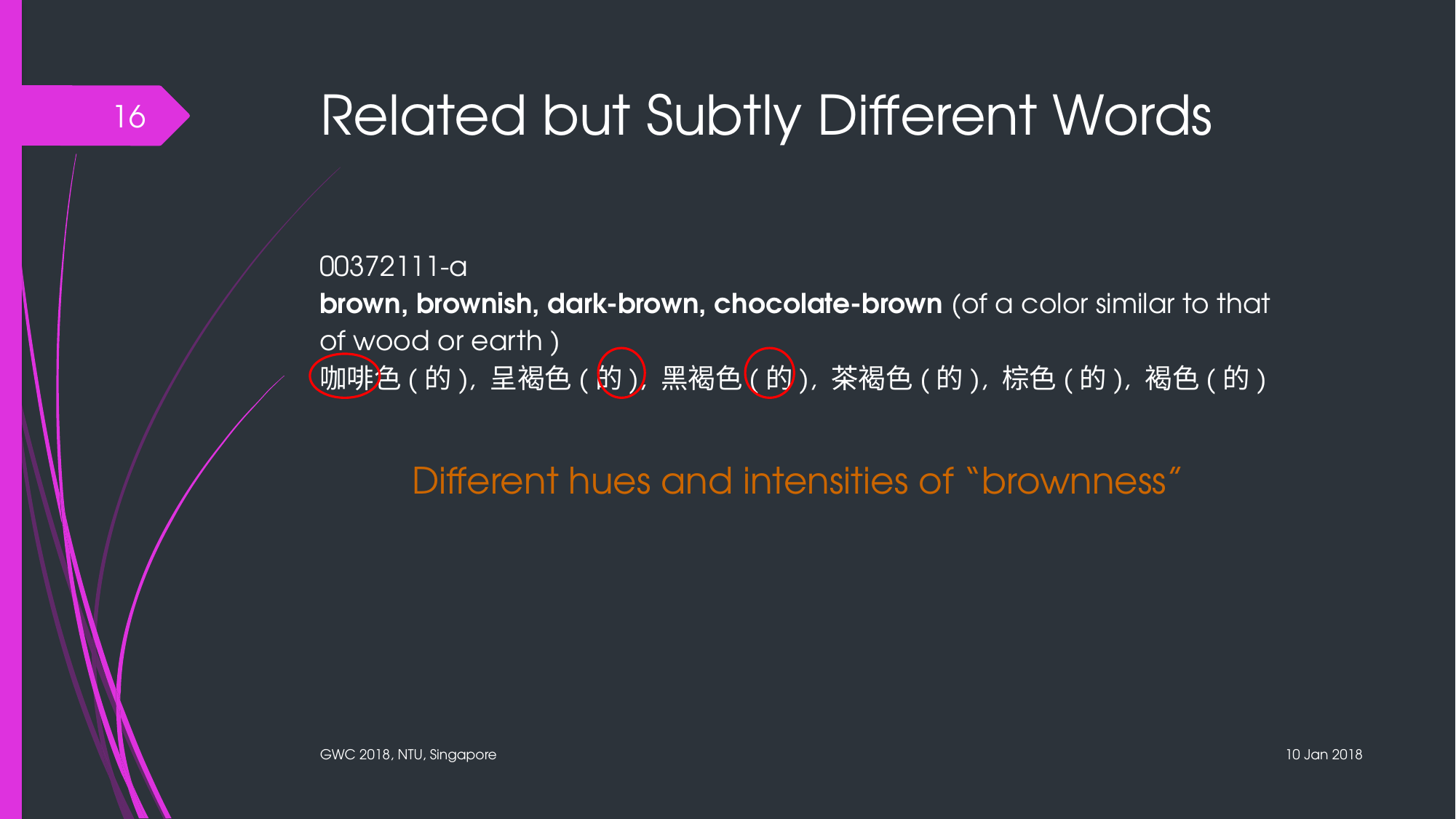

# Related but Subtly Different Words
16
00372111-a
brown, brownish, dark-brown, chocolate-brown (of a color similar to that of wood or earth )
咖啡色(的), 呈褐色(的), 黑褐色(的), 茶褐色(的), 棕色(的), 褐色(的)

Different hues and intensities of “brownness”
10 Jan 2018
GWC 2018, NTU, Singapore